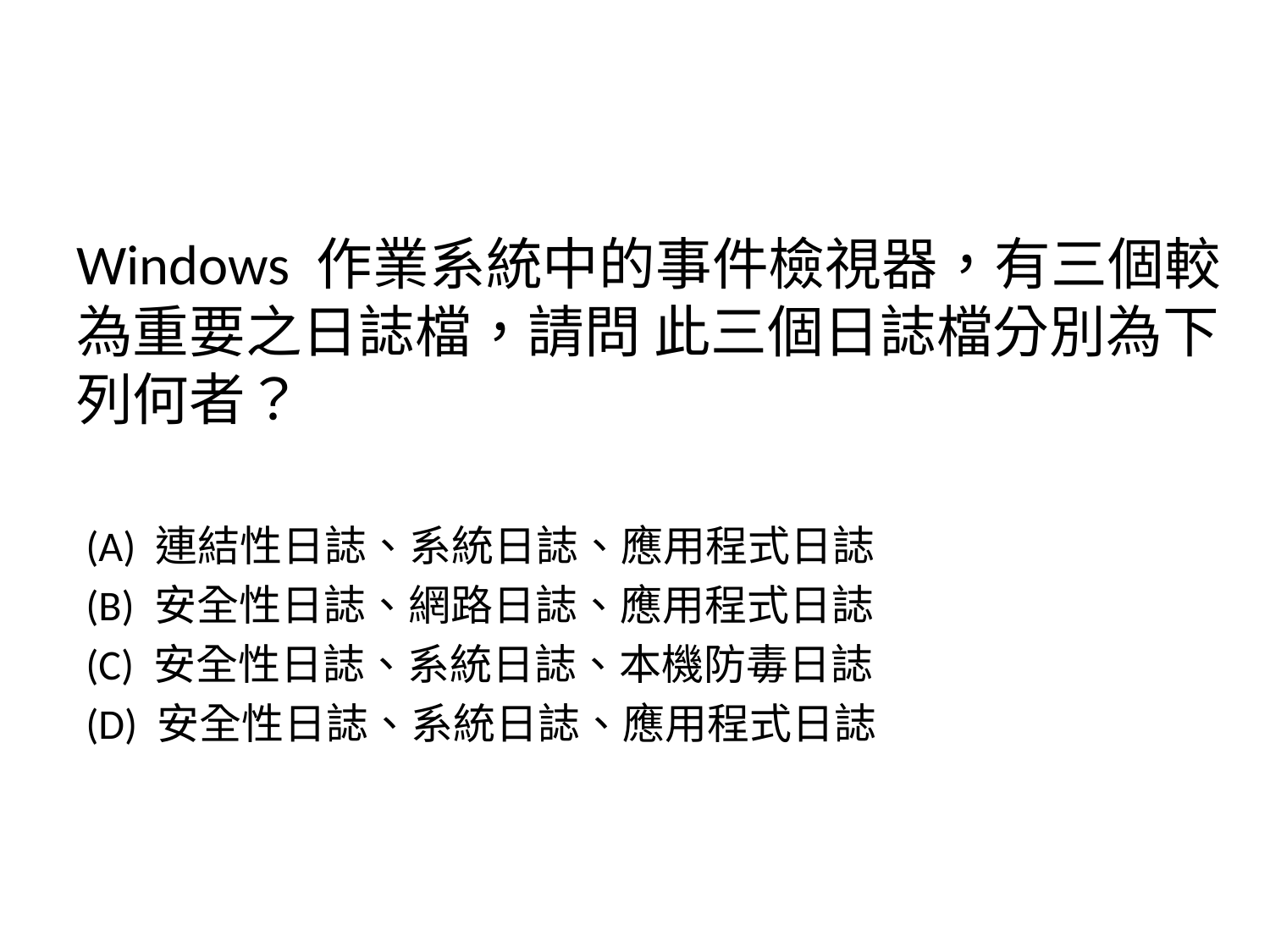

Windows 作業系統中的事件檢視器，有三個較為重要之日誌檔，請問 此三個日誌檔分別為下列何者？

 (A) 連結性日誌、系統日誌、應用程式日誌
 (B) 安全性日誌、網路日誌、應用程式日誌
 (C) 安全性日誌、系統日誌、本機防毒日誌
 (D) 安全性日誌、系統日誌、應用程式日誌